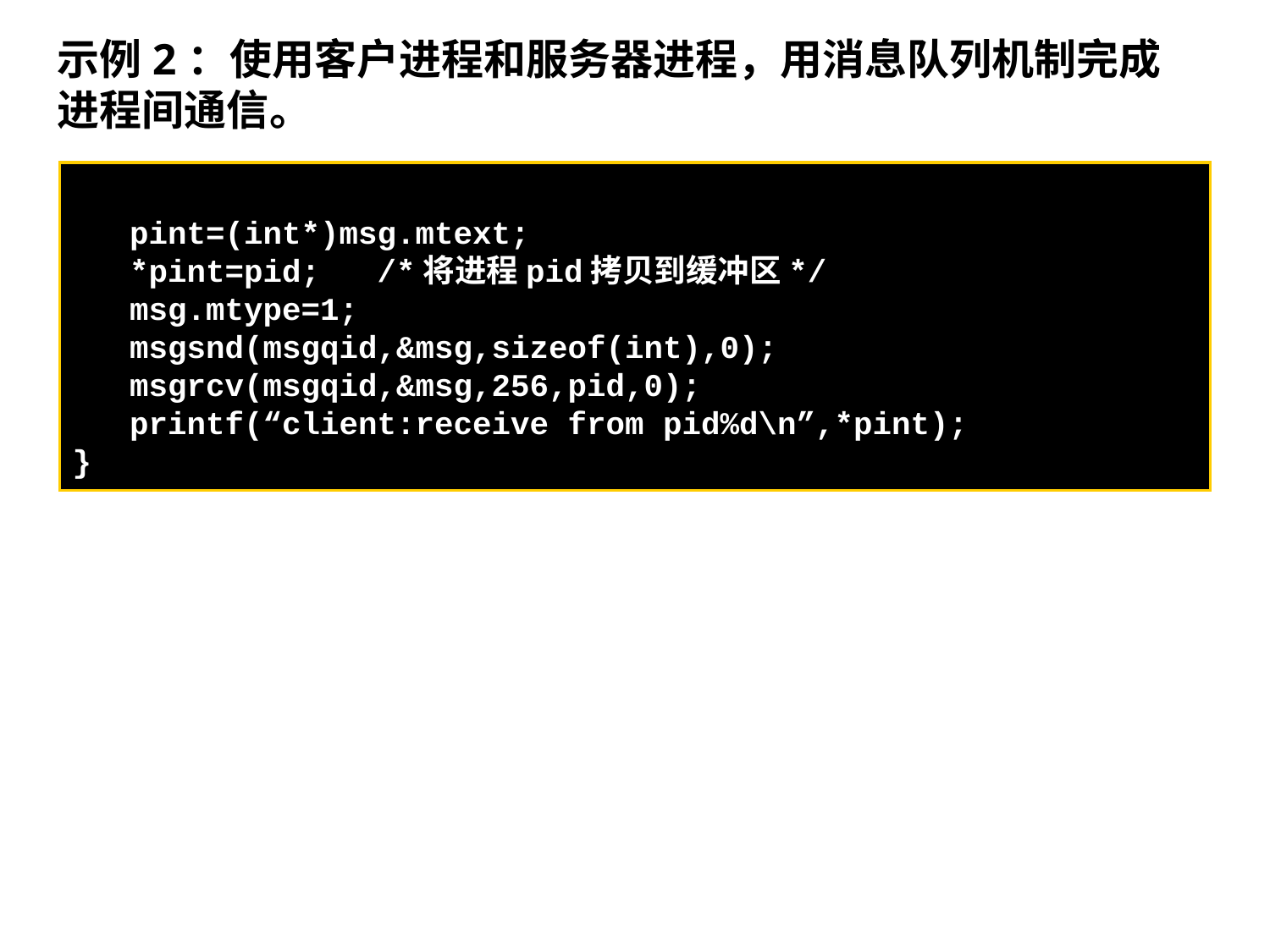

示例2：使用客户进程和服务器进程，用消息队列机制完成进程间通信。

   pint=(int*)msg.mtext;
   *pint=pid;   /*将进程pid拷贝到缓冲区*/
   msg.mtype=1;
   msgsnd(msgqid,&msg,sizeof(int),0);
   msgrcv(msgqid,&msg,256,pid,0);
   printf(“client:receive from pid%d\n”,*pint);
}